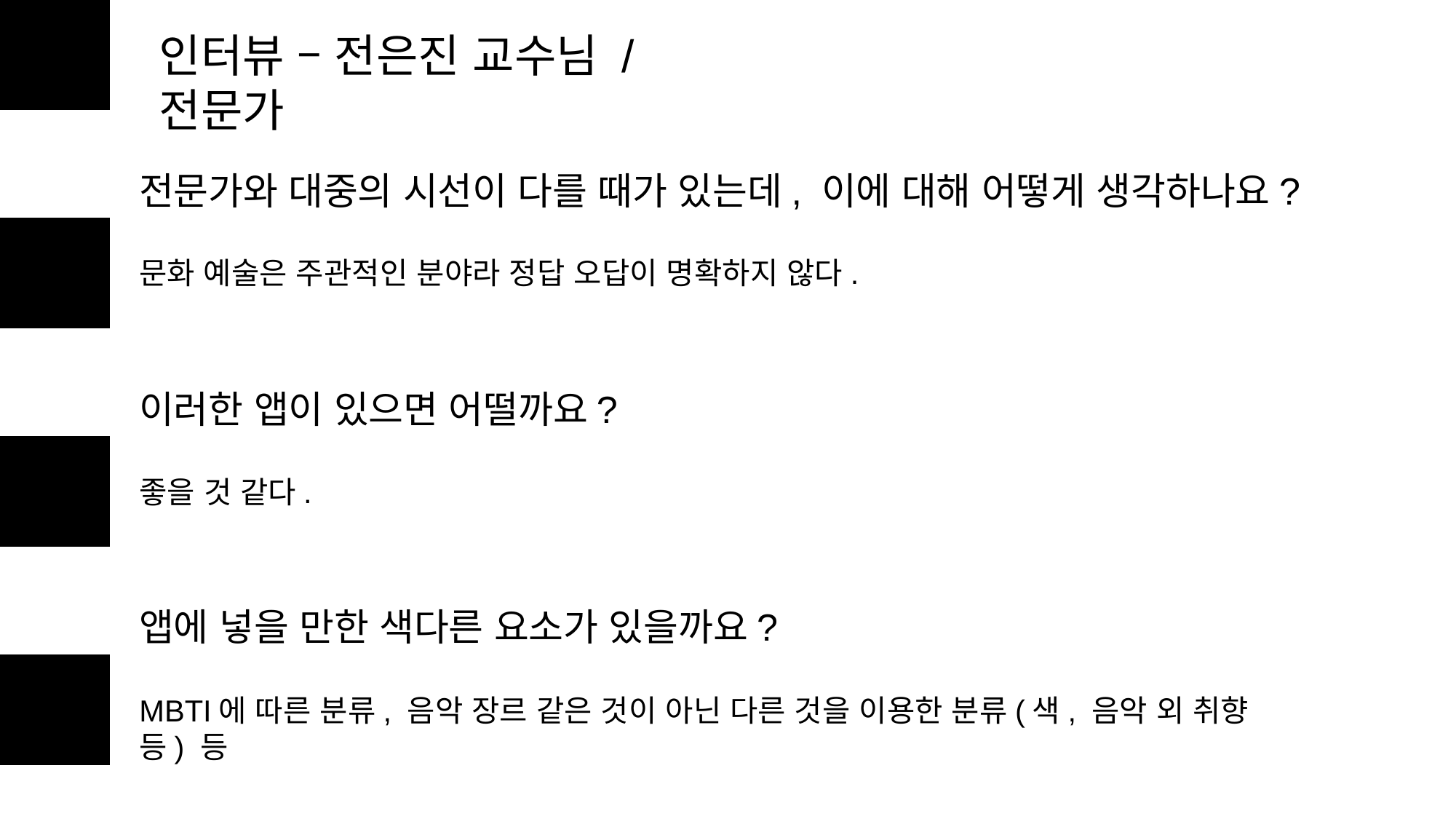

인터뷰 – 전은진 교수님 / 전문가
전문가와 대중의 시선이 다를 때가 있는데, 이에 대해 어떻게 생각하나요?

문화 예술은 주관적인 분야라 정답 오답이 명확하지 않다.
이러한 앱이 있으면 어떨까요?

좋을 것 같다.
앱에 넣을 만한 색다른 요소가 있을까요?

MBTI에 따른 분류, 음악 장르 같은 것이 아닌 다른 것을 이용한 분류(색, 음악 외 취향 등) 등